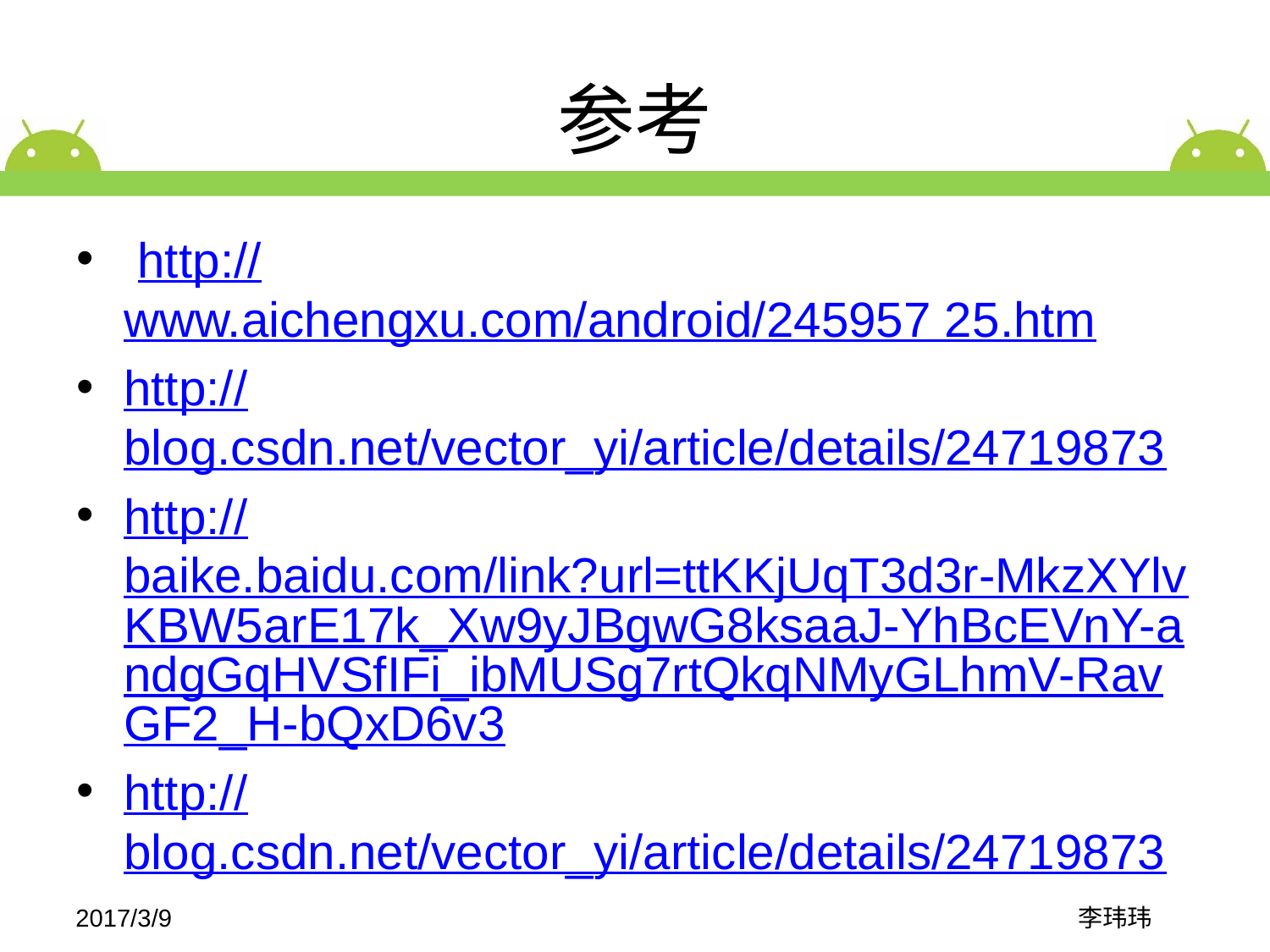

# 参考
 http://www.aichengxu.com/android/245957 25.htm
http://blog.csdn.net/vector_yi/article/details/24719873
http://baike.baidu.com/link?url=ttKKjUqT3d3r-MkzXYlvKBW5arE17k_Xw9yJBgwG8ksaaJ-YhBcEVnY-andgGqHVSfIFi_ibMUSg7rtQkqNMyGLhmV-RavGF2_H-bQxD6v3
http://blog.csdn.net/vector_yi/article/details/24719873